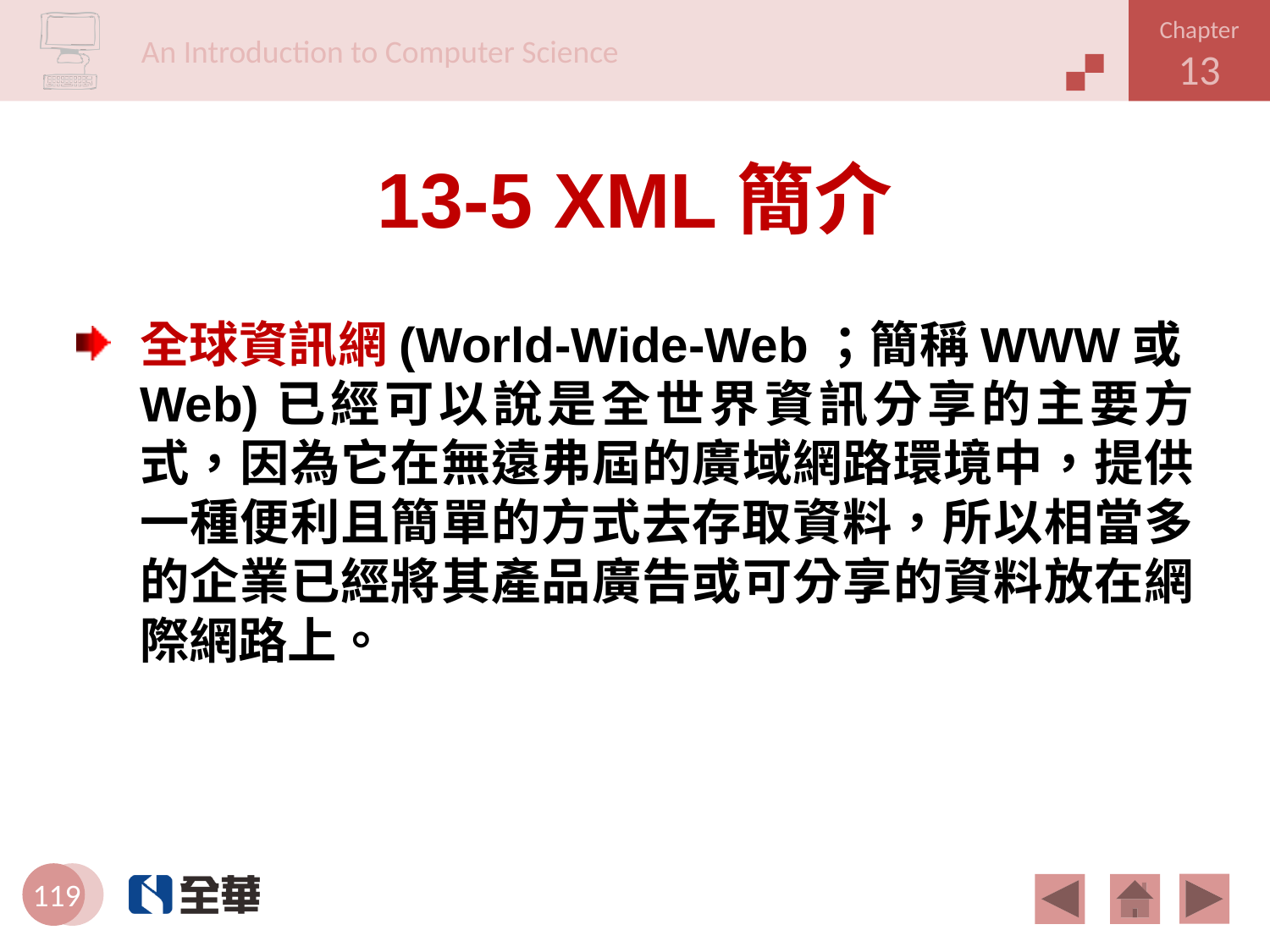

# 13-5 XML簡介
全球資訊網(World-Wide-Web；簡稱WWW或Web)已經可以說是全世界資訊分享的主要方式，因為它在無遠弗屆的廣域網路環境中，提供一種便利且簡單的方式去存取資料，所以相當多的企業已經將其產品廣告或可分享的資料放在網際網路上。